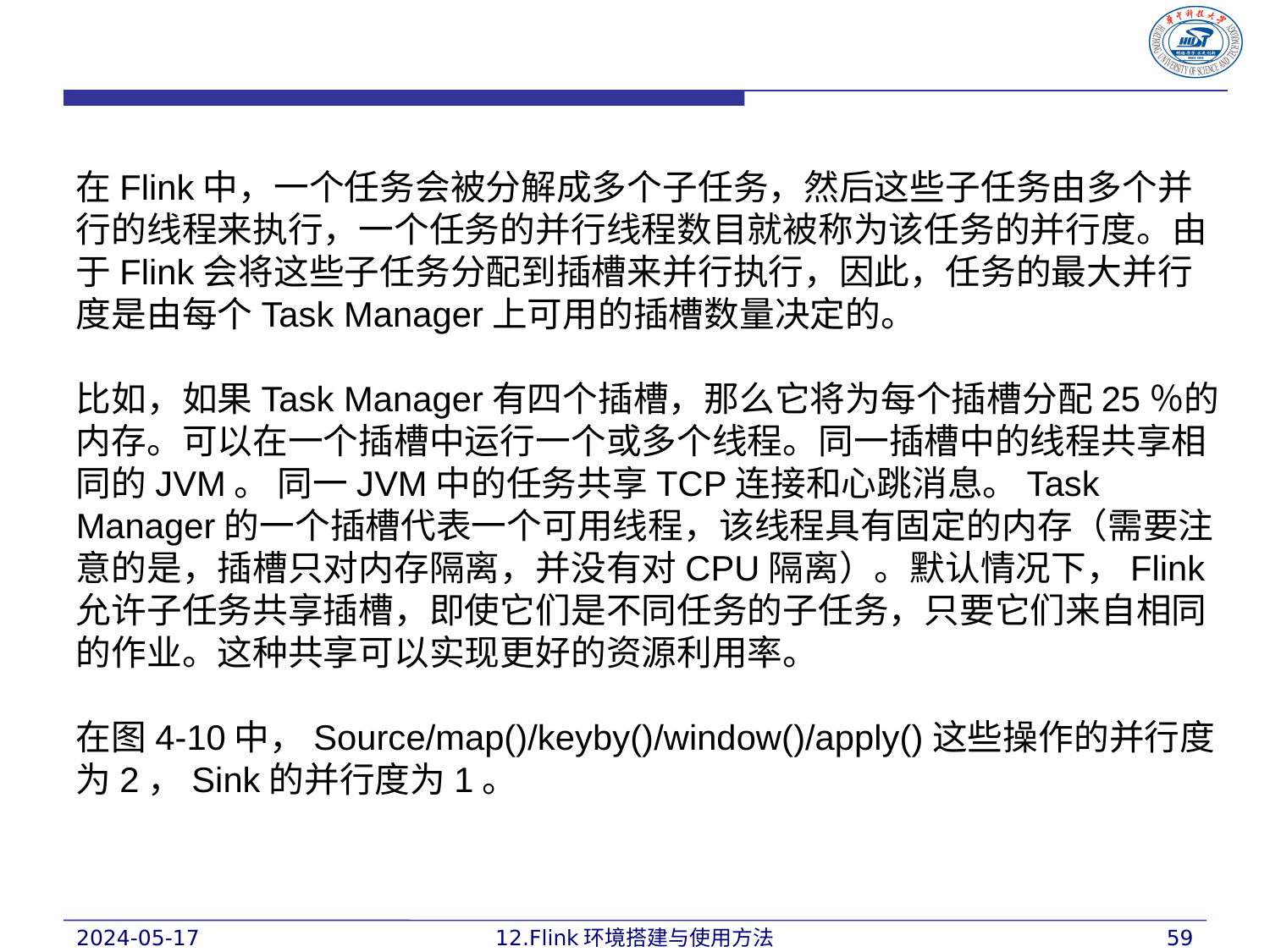

在Flink中，一个任务会被分解成多个子任务，然后这些子任务由多个并行的线程来执行，一个任务的并行线程数目就被称为该任务的并行度。由于Flink会将这些子任务分配到插槽来并行执行，因此，任务的最大并行度是由每个Task Manager上可用的插槽数量决定的。

比如，如果Task Manager有四个插槽，那么它将为每个插槽分配25％的内存。可以在一个插槽中运行一个或多个线程。同一插槽中的线程共享相同的JVM。 同一JVM中的任务共享TCP连接和心跳消息。Task Manager的一个插槽代表一个可用线程，该线程具有固定的内存（需要注意的是，插槽只对内存隔离，并没有对CPU隔离）。默认情况下，Flink允许子任务共享插槽，即使它们是不同任务的子任务，只要它们来自相同的作业。这种共享可以实现更好的资源利用率。

在图4-10中，Source/map()/keyby()/window()/apply()这些操作的并行度为2，Sink的并行度为1。
2024-05-17
12.Flink环境搭建与使用方法
59